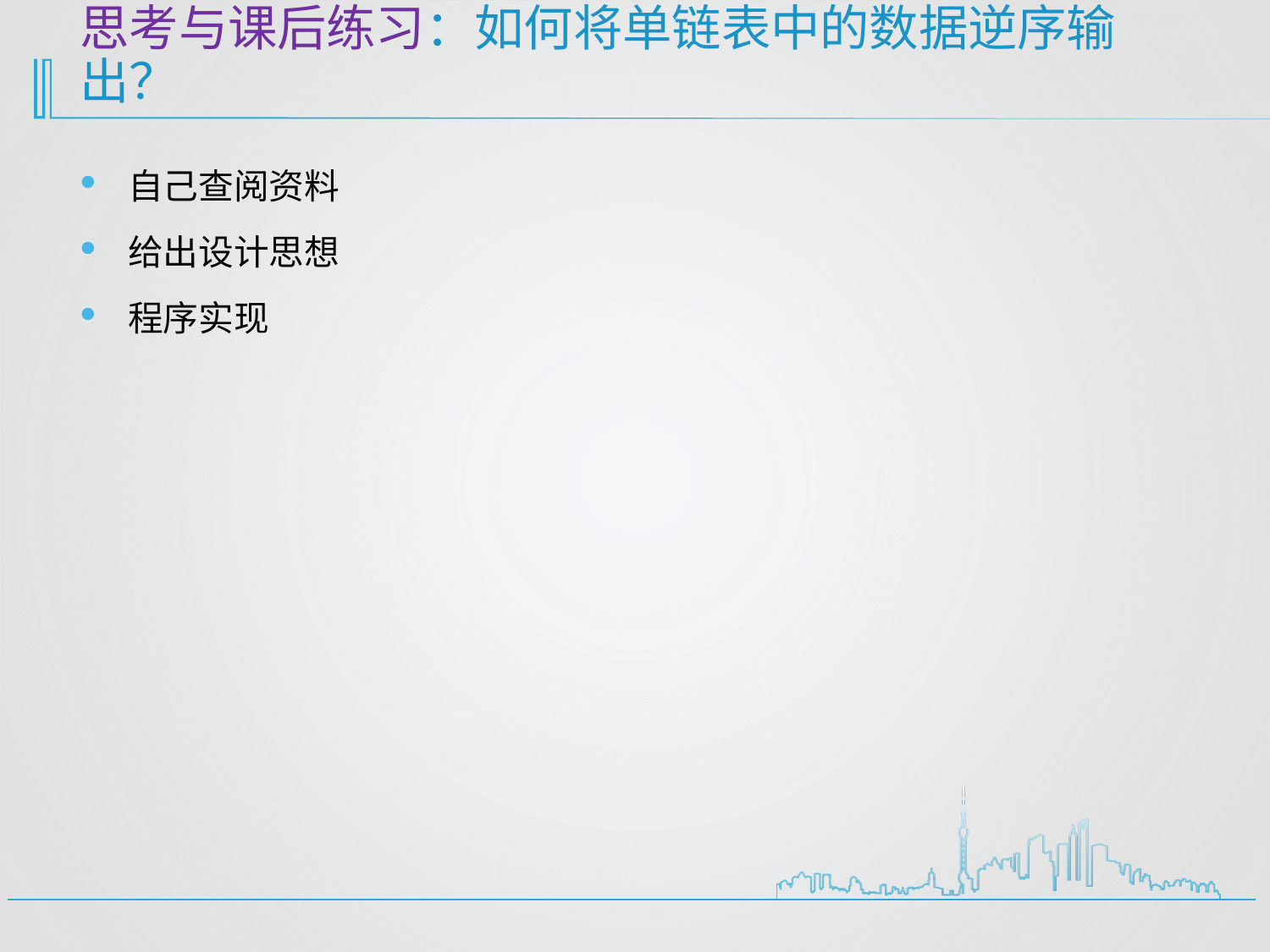

# 思考与课后练习：如何将单链表中的数据逆序输出？
自己查阅资料
给出设计思想
程序实现